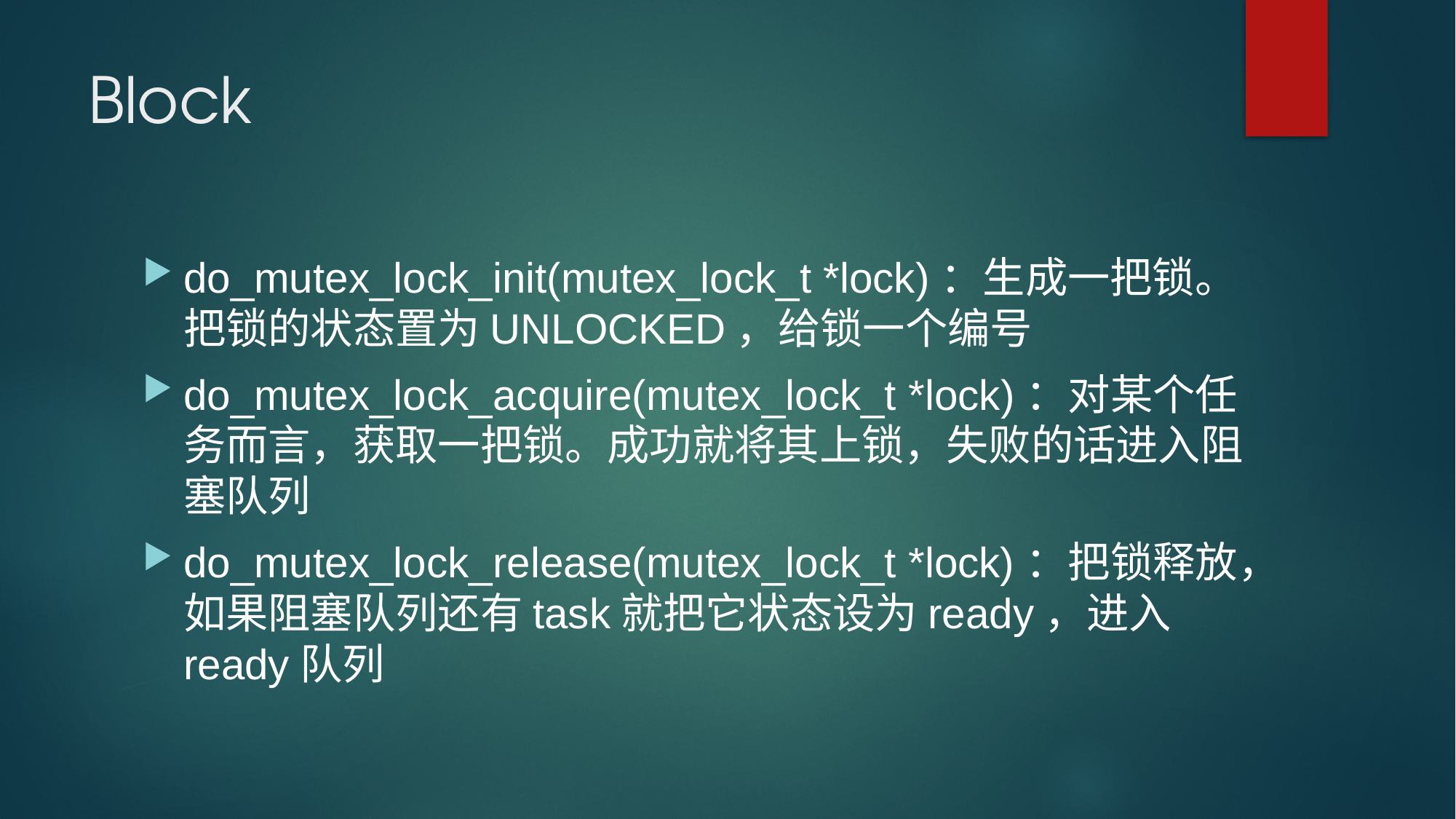

# Block
do_mutex_lock_init(mutex_lock_t *lock)：生成一把锁。把锁的状态置为UNLOCKED，给锁一个编号
do_mutex_lock_acquire(mutex_lock_t *lock)：对某个任务而言，获取一把锁。成功就将其上锁，失败的话进入阻塞队列
do_mutex_lock_release(mutex_lock_t *lock)：把锁释放，如果阻塞队列还有task就把它状态设为ready，进入ready队列